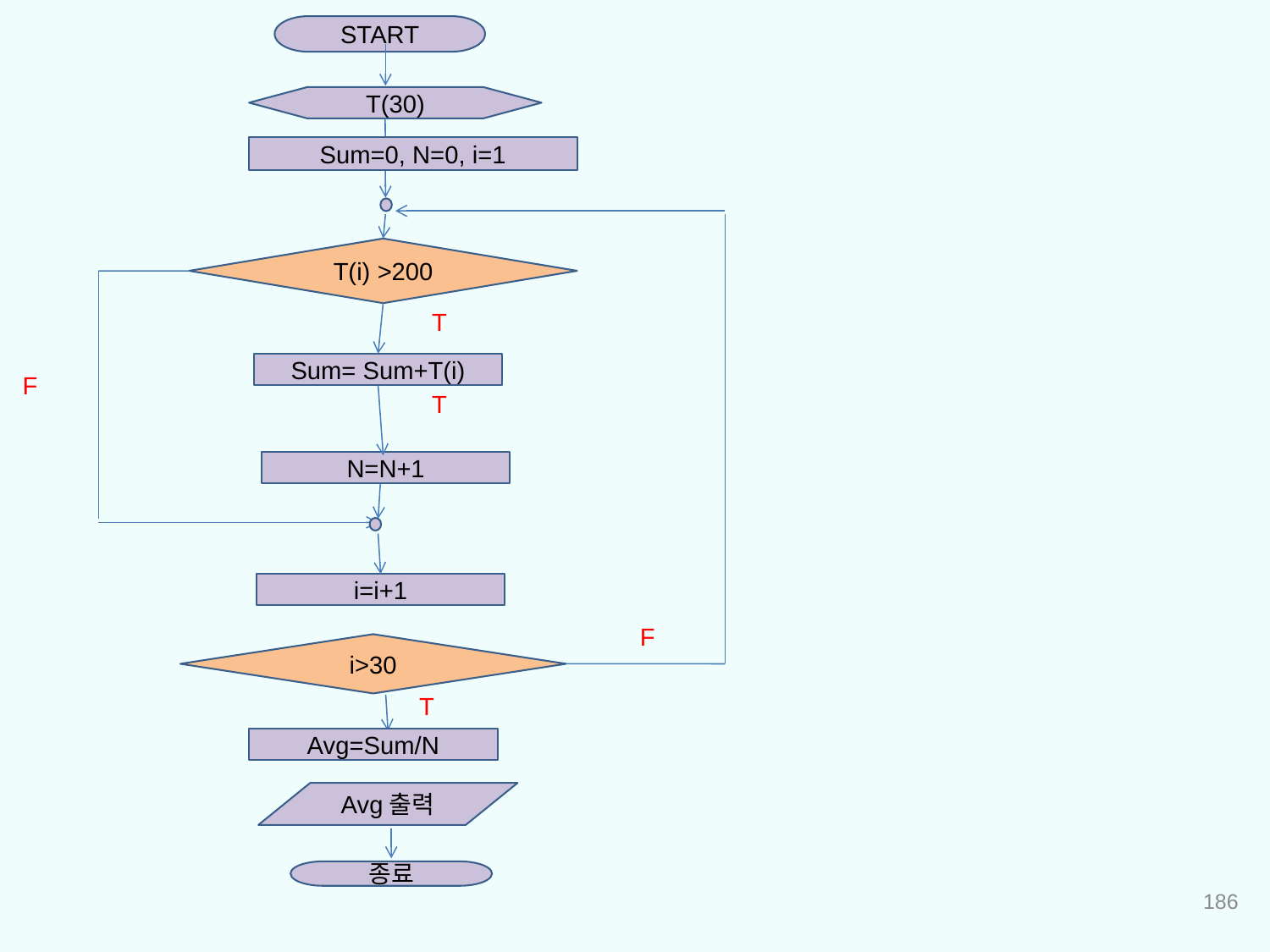

START
T(30)
Sum=0, N=0, i=1

T(i) >200
T
Sum= Sum+T(i)
F
T
N=N+1

i=i+1
F
i>30
T
Avg=Sum/N
Avg출력
종료
186